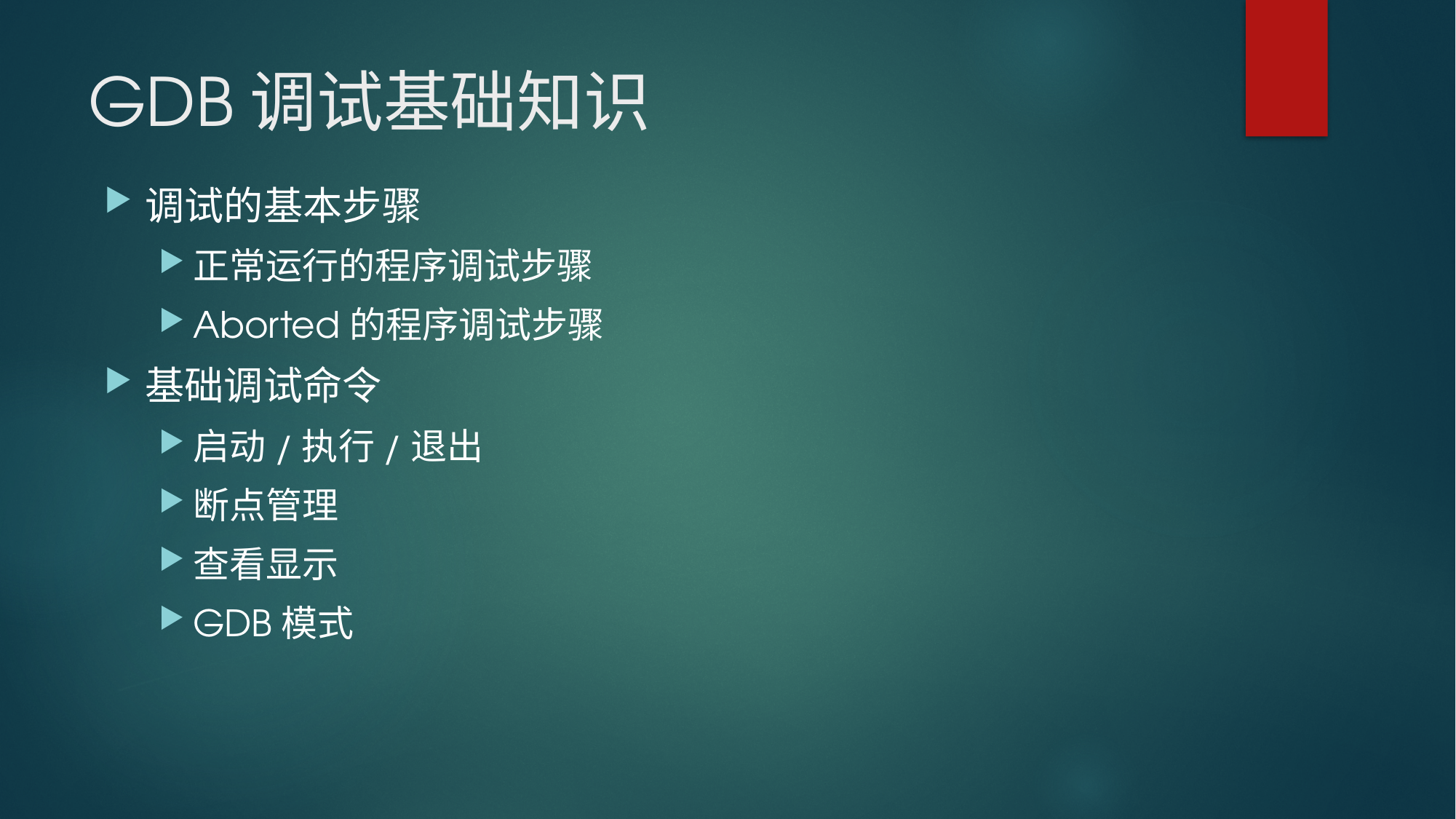

# GDB调试基础知识
调试的基本步骤
正常运行的程序调试步骤
Aborted的程序调试步骤
基础调试命令
启动/执行/退出
断点管理
查看显示
GDB模式